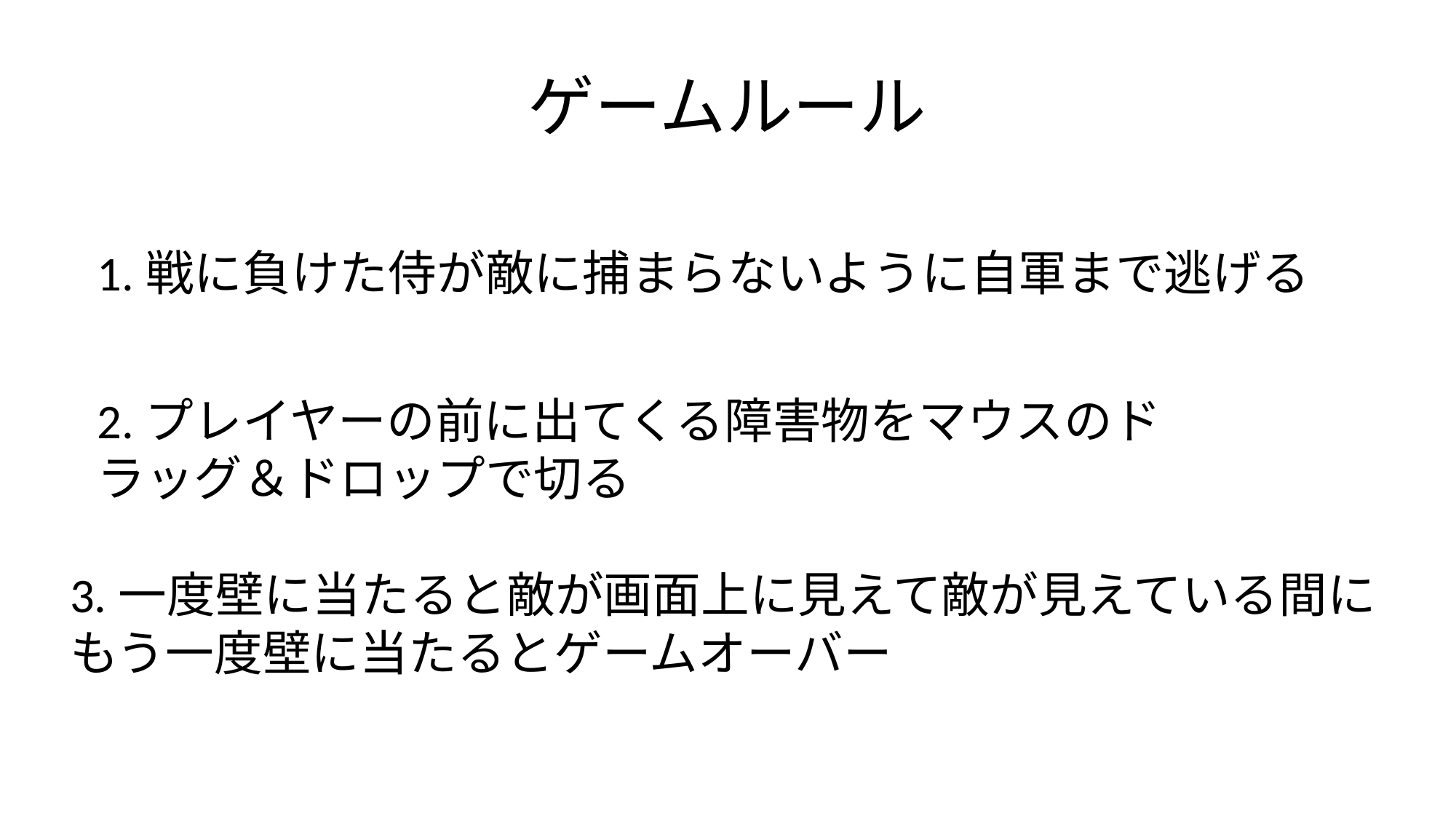

# ゲームルール
1.戦に負けた侍が敵に捕まらないように自軍まで逃げる
2.プレイヤーの前に出てくる障害物をマウスのドラッグ＆ドロップで切る
3.一度壁に当たると敵が画面上に見えて敵が見えている間に
もう一度壁に当たるとゲームオーバー